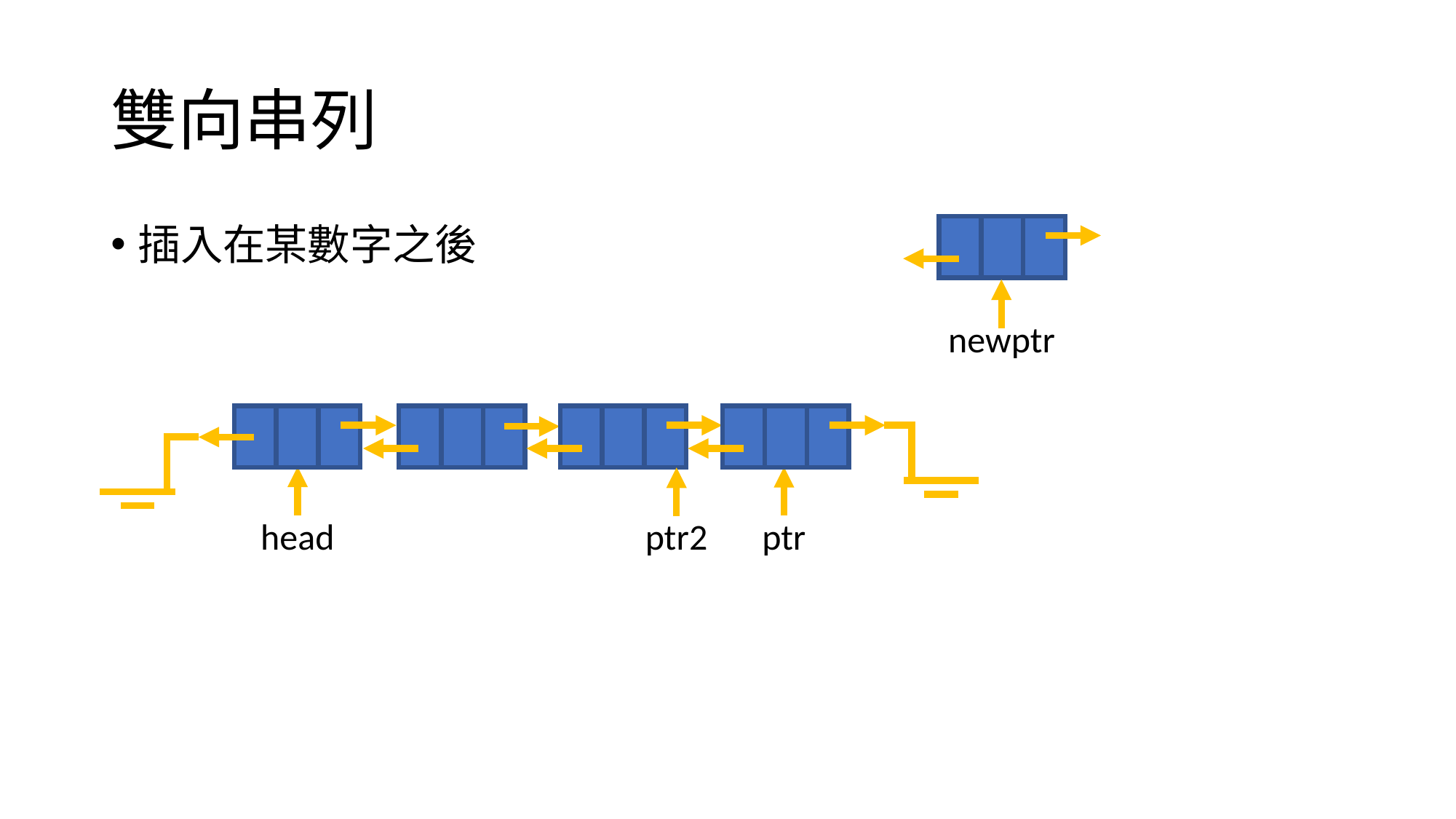

# 雙向串列

插入在某數字之後
newptr

ptr2
ptr
head